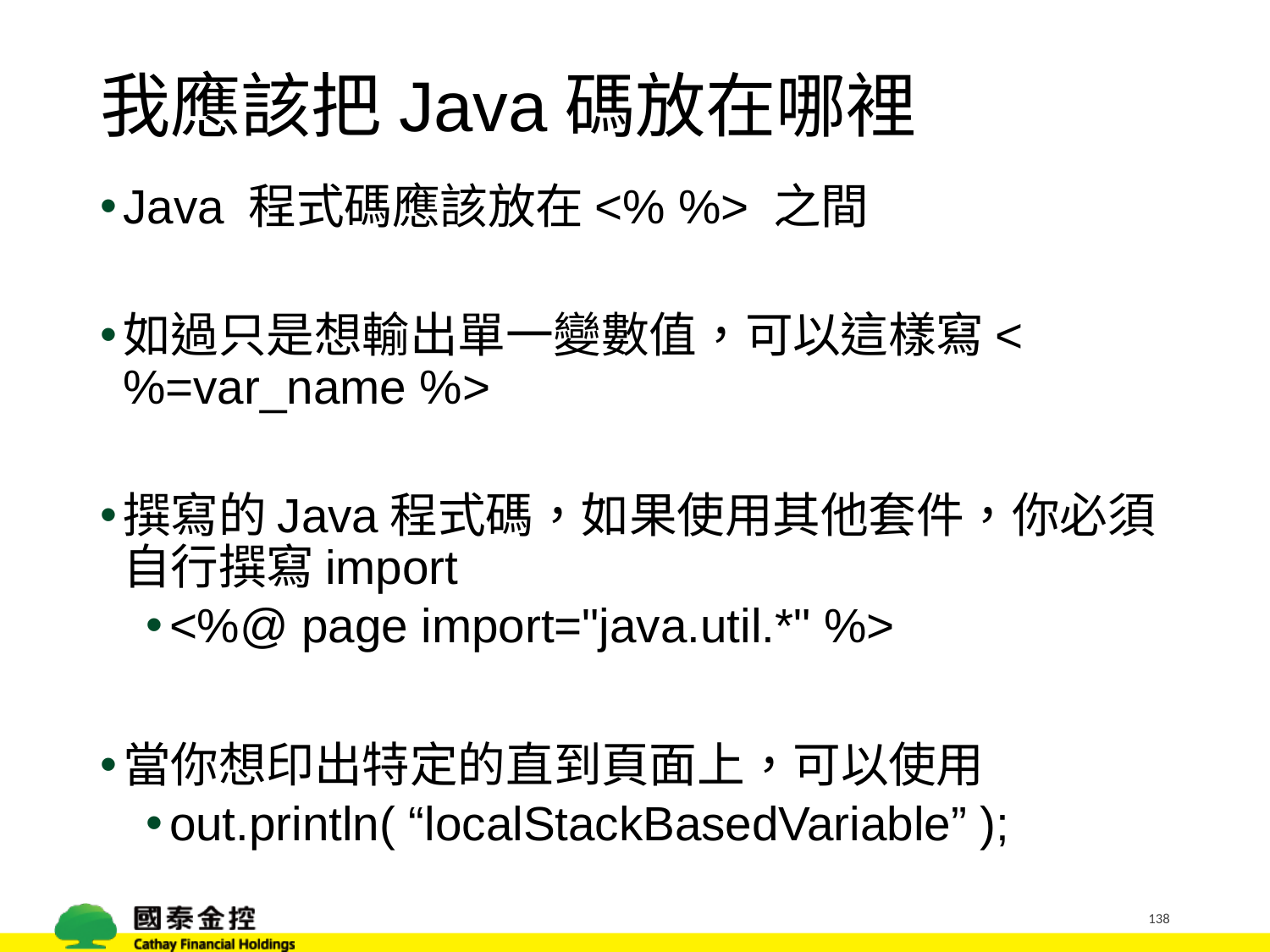

# 我應該把Java碼放在哪裡
Java 程式碼應該放在<% %> 之間

如過只是想輸出單一變數值，可以這樣寫<%=var_name %>

撰寫的Java程式碼，如果使用其他套件，你必須自行撰寫import
<%@ page import="java.util.*" %>

當你想印出特定的直到頁面上，可以使用
out.println( “localStackBasedVariable” );